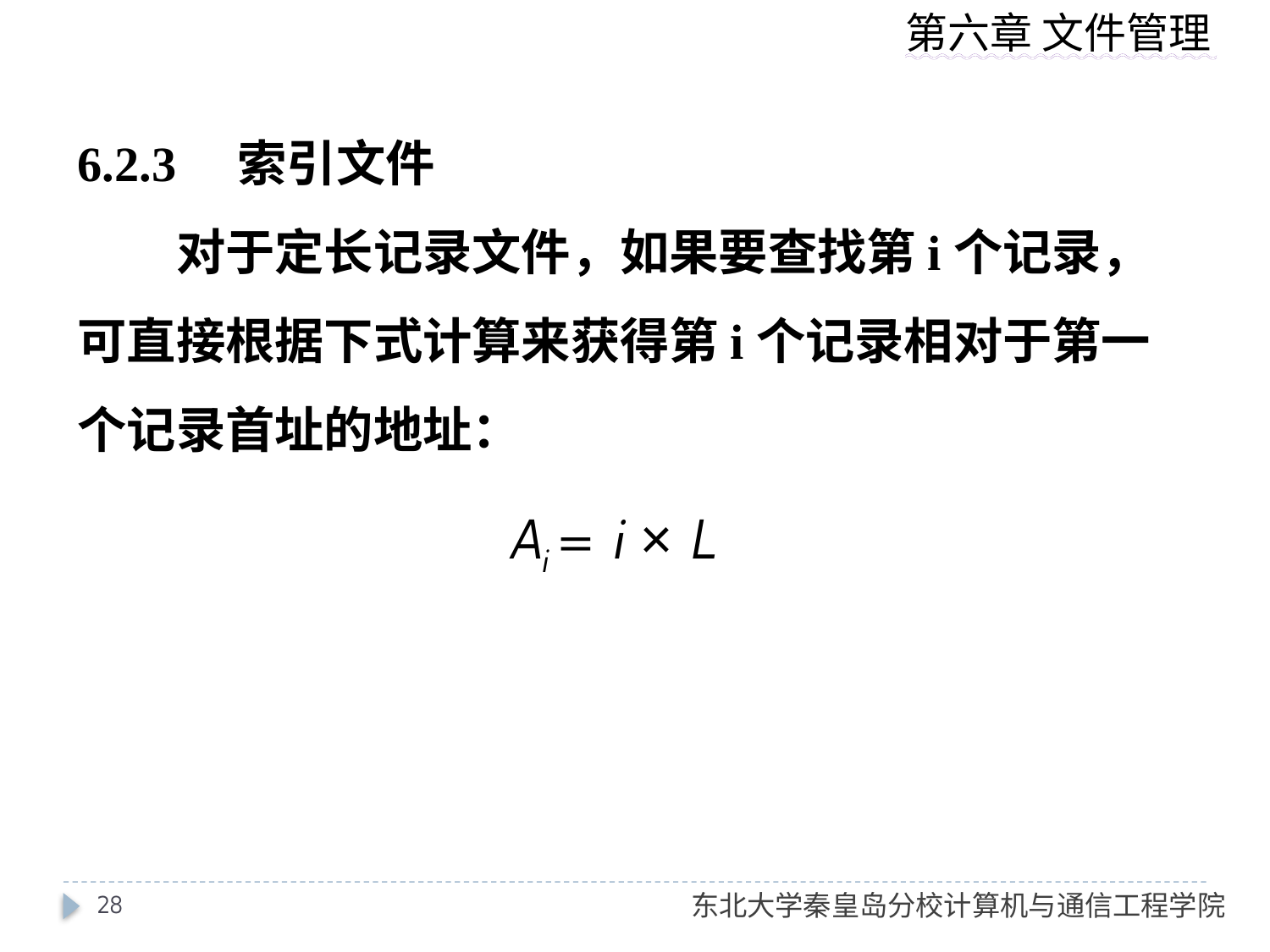

6.2.3　索引文件
　　对于定长记录文件，如果要查找第i个记录，可直接根据下式计算来获得第i个记录相对于第一个记录首址的地址：

Ai = i × L
28